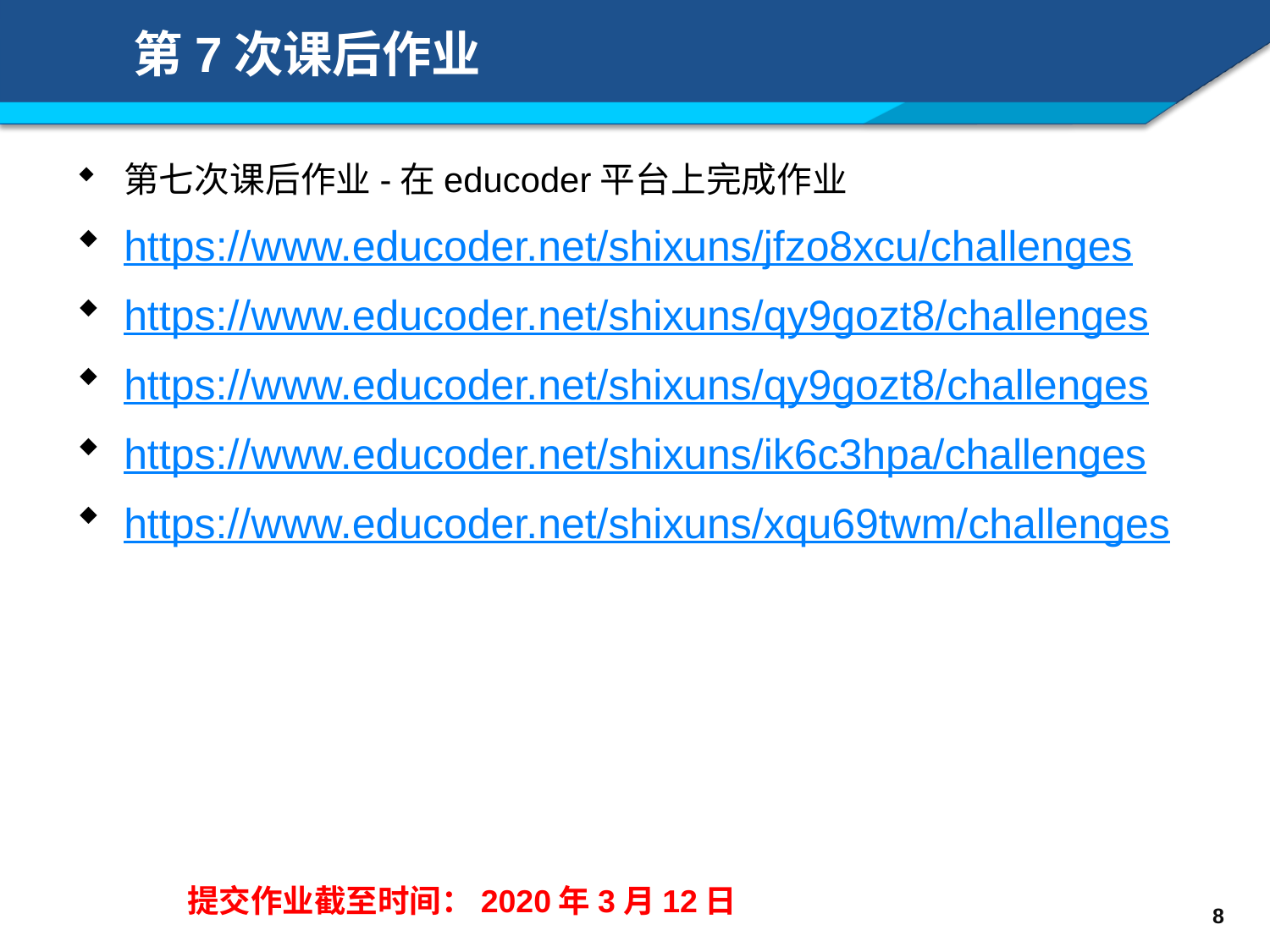

# 第7次课后作业
第七次课后作业-在educoder平台上完成作业
https://www.educoder.net/shixuns/jfzo8xcu/challenges
https://www.educoder.net/shixuns/qy9gozt8/challenges
https://www.educoder.net/shixuns/qy9gozt8/challenges
https://www.educoder.net/shixuns/ik6c3hpa/challenges
https://www.educoder.net/shixuns/xqu69twm/challenges

提交作业截至时间：2020年3月12日
8